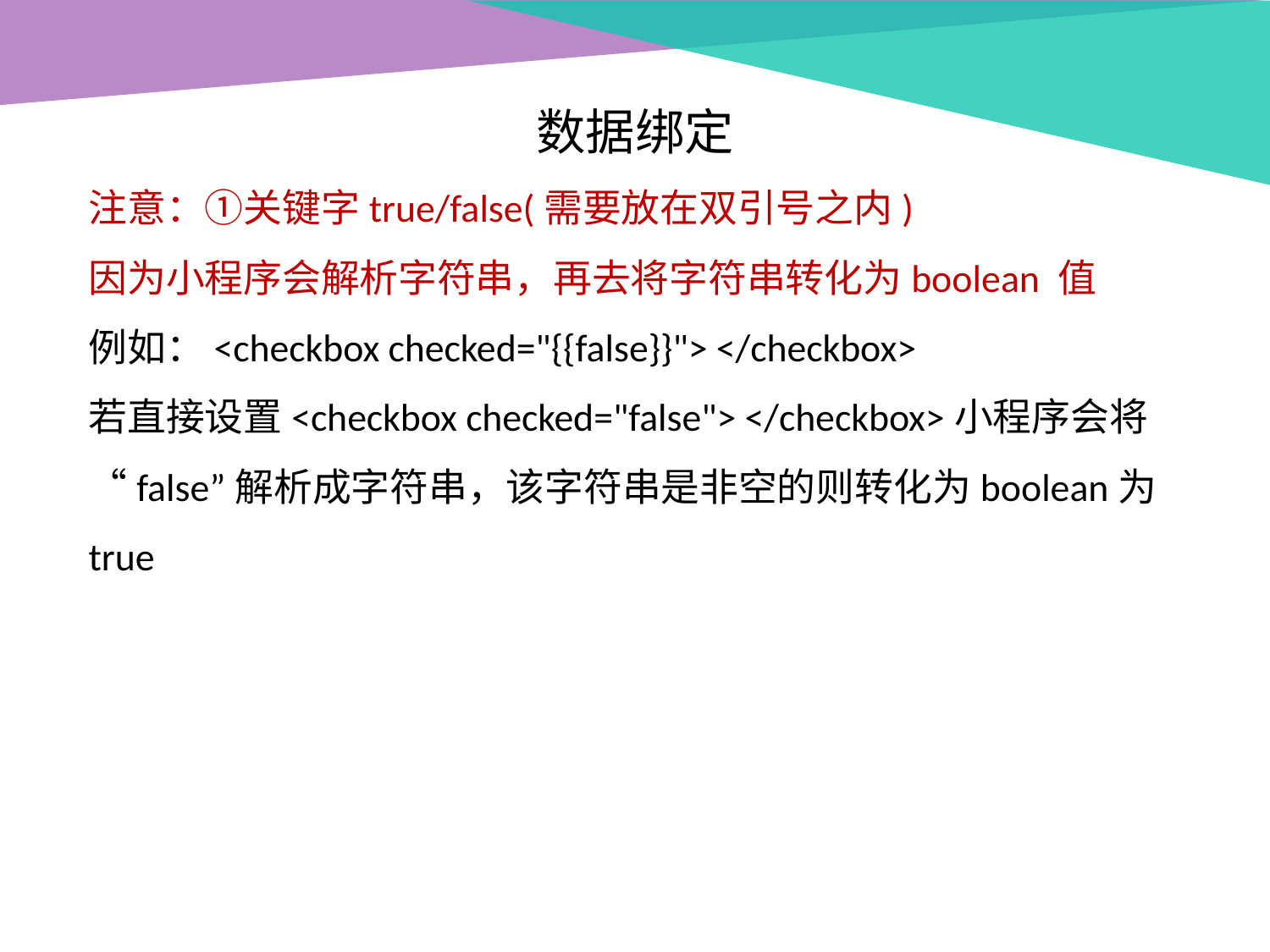

数据绑定
注意：①关键字true/false(需要放在双引号之内)
因为小程序会解析字符串，再去将字符串转化为boolean 值
例如：<checkbox checked="{{false}}"> </checkbox>
若直接设置<checkbox checked="false"> </checkbox>小程序会将“false”解析成字符串，该字符串是非空的则转化为boolean为true